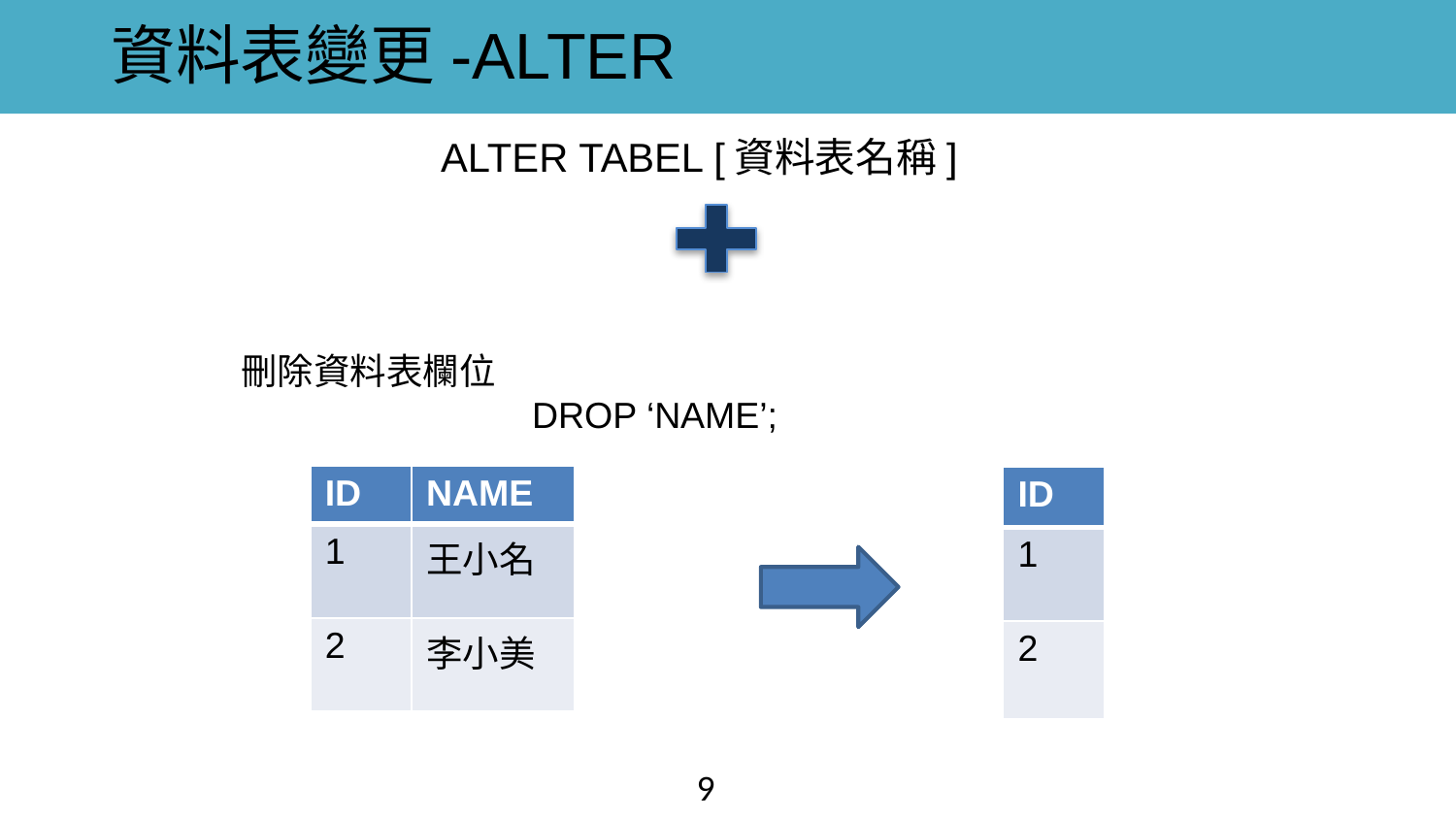

資料表變更-ALTER
ALTER TABEL [資料表名稱]

刪除資料表欄位
		DROP ‘NAME’;
| ID | NAME |
| --- | --- |
| 1 | 王小名 |
| 2 | 李小美 |
| ID |
| --- |
| 1 |
| 2 |

9